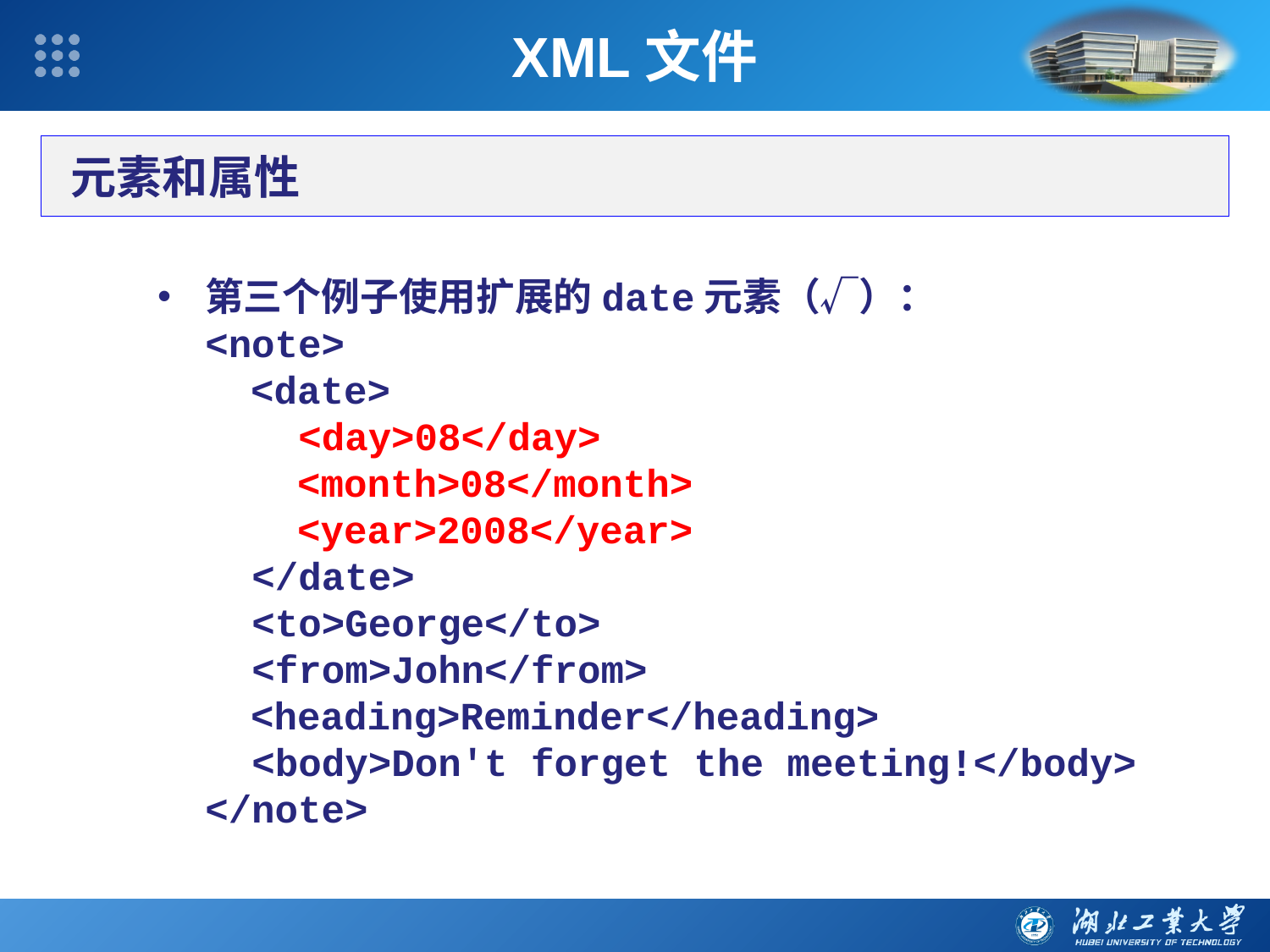

XML文件
元素和属性
第三个例子使用扩展的date元素（√）：
	<note>
    <date>
	    <day>08</day>
      <month>08</month>
      <year>2008</year>
	  </date>
	  <to>George</to>
	  <from>John</from>
    <heading>Reminder</heading>
	  <body>Don't forget the meeting!</body>
	</note>